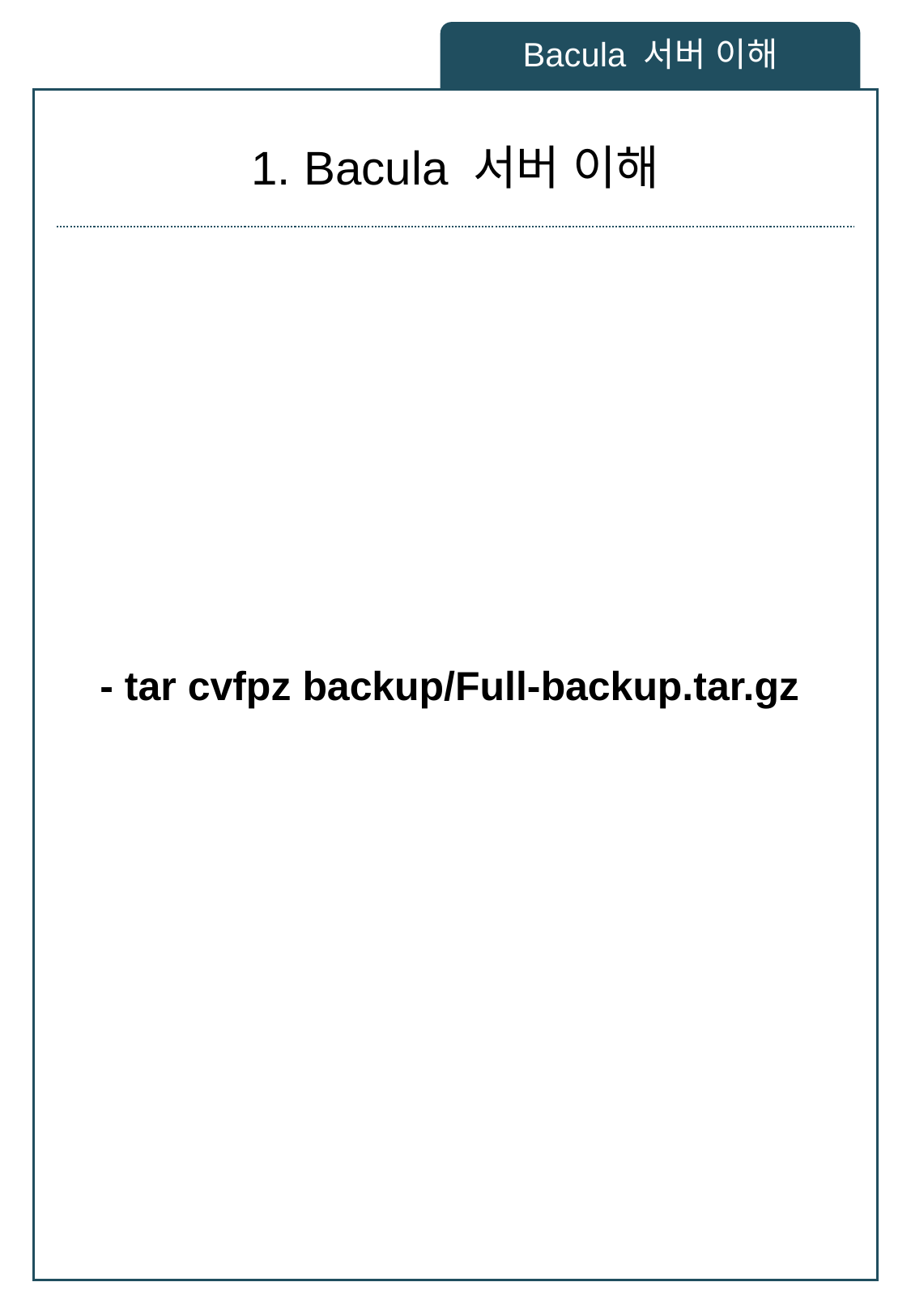

Bacula 서버 이해
- tar cvfpz backup/Full-backup.tar.gz
# 1. Bacula 서버 이해